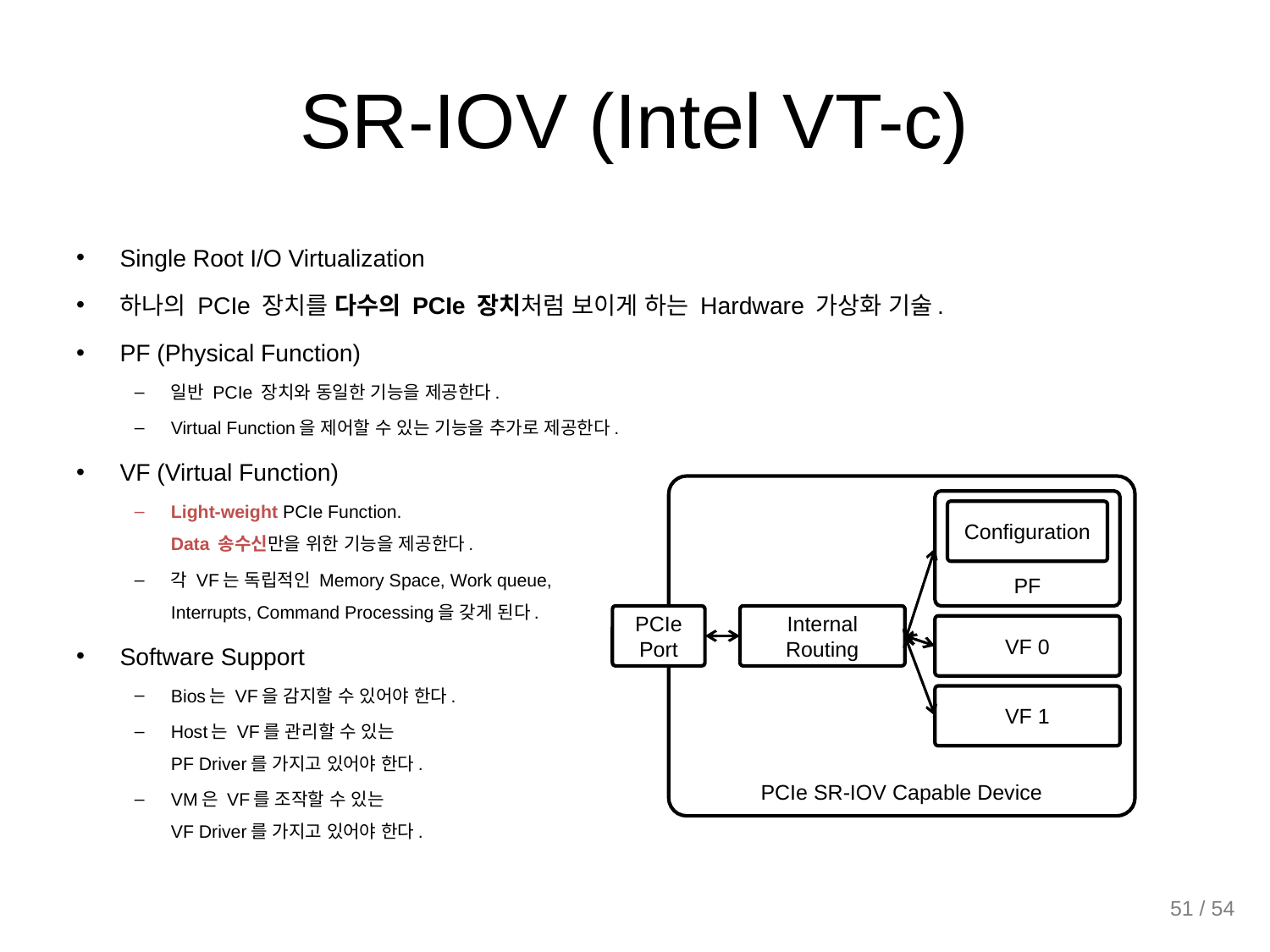

# SR-IOV (Intel VT-c)
Single Root I/O Virtualization
하나의 PCIe 장치를 다수의 PCIe 장치처럼 보이게 하는 Hardware 가상화 기술.
PF (Physical Function)
일반 PCIe 장치와 동일한 기능을 제공한다.
Virtual Function을 제어할 수 있는 기능을 추가로 제공한다.
VF (Virtual Function)
Light-weight PCIe Function.
Data 송수신만을 위한 기능을 제공한다.
각 VF는 독립적인 Memory Space, Work queue,
Interrupts, Command Processing을 갖게 된다.
Software Support
Bios는 VF을 감지할 수 있어야 한다.
Host는 VF를 관리할 수 있는
PF Driver를 가지고 있어야 한다.
VM은 VF를 조작할 수 있는
VF Driver를 가지고 있어야 한다.
PCIe SR-IOV Capable Device
PF
Configuration
PCIe
Port
Internal
Routing
VF 0
VF 1
51